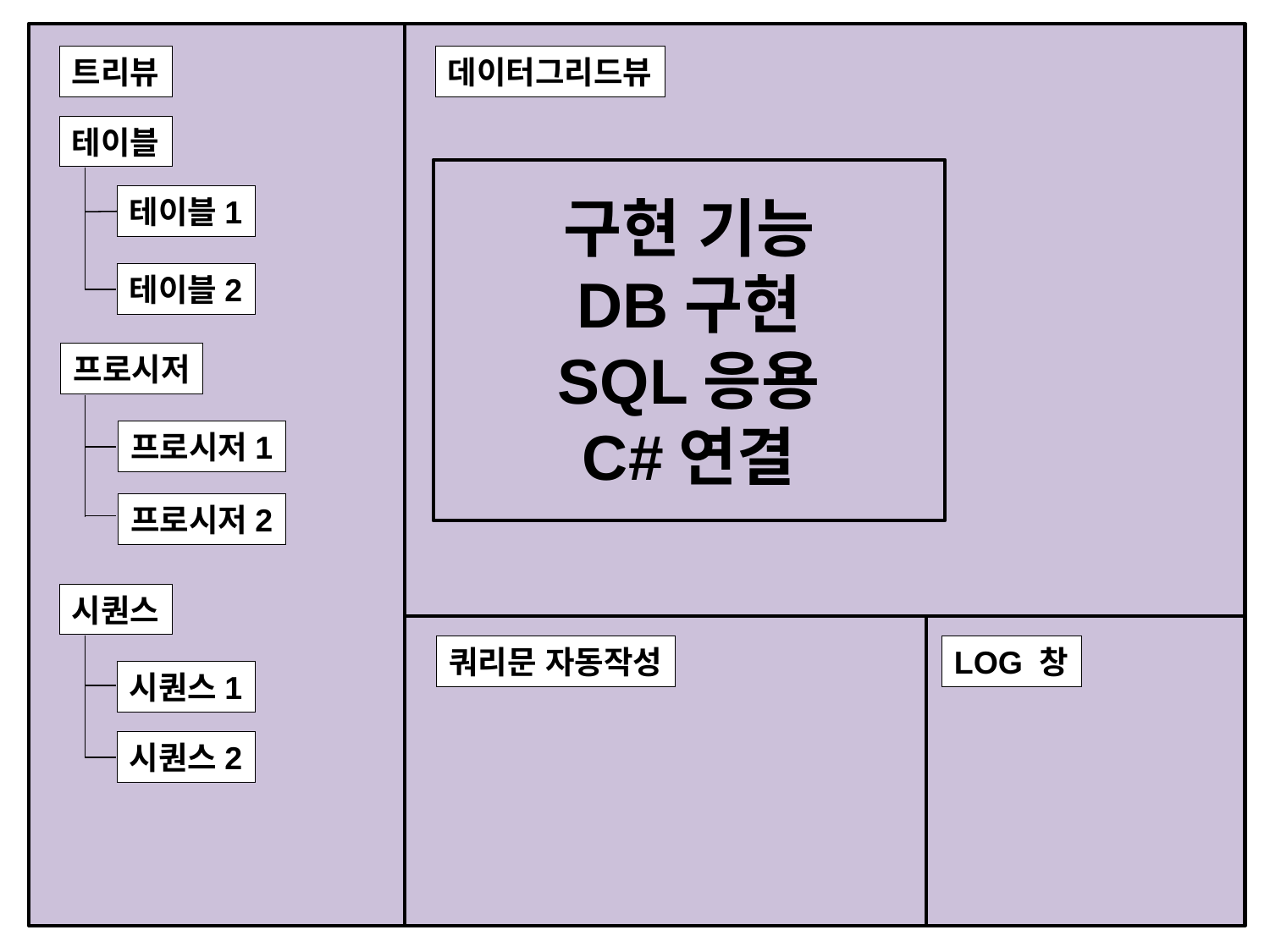

트리뷰
데이터그리드뷰
테이블
구현 기능
DB구현
SQL응용
C#연결
테이블1
테이블2
프로시저
프로시저1
프로시저2
시퀀스

쿼리문 자동작성
LOG 창
시퀀스1
시퀀스2